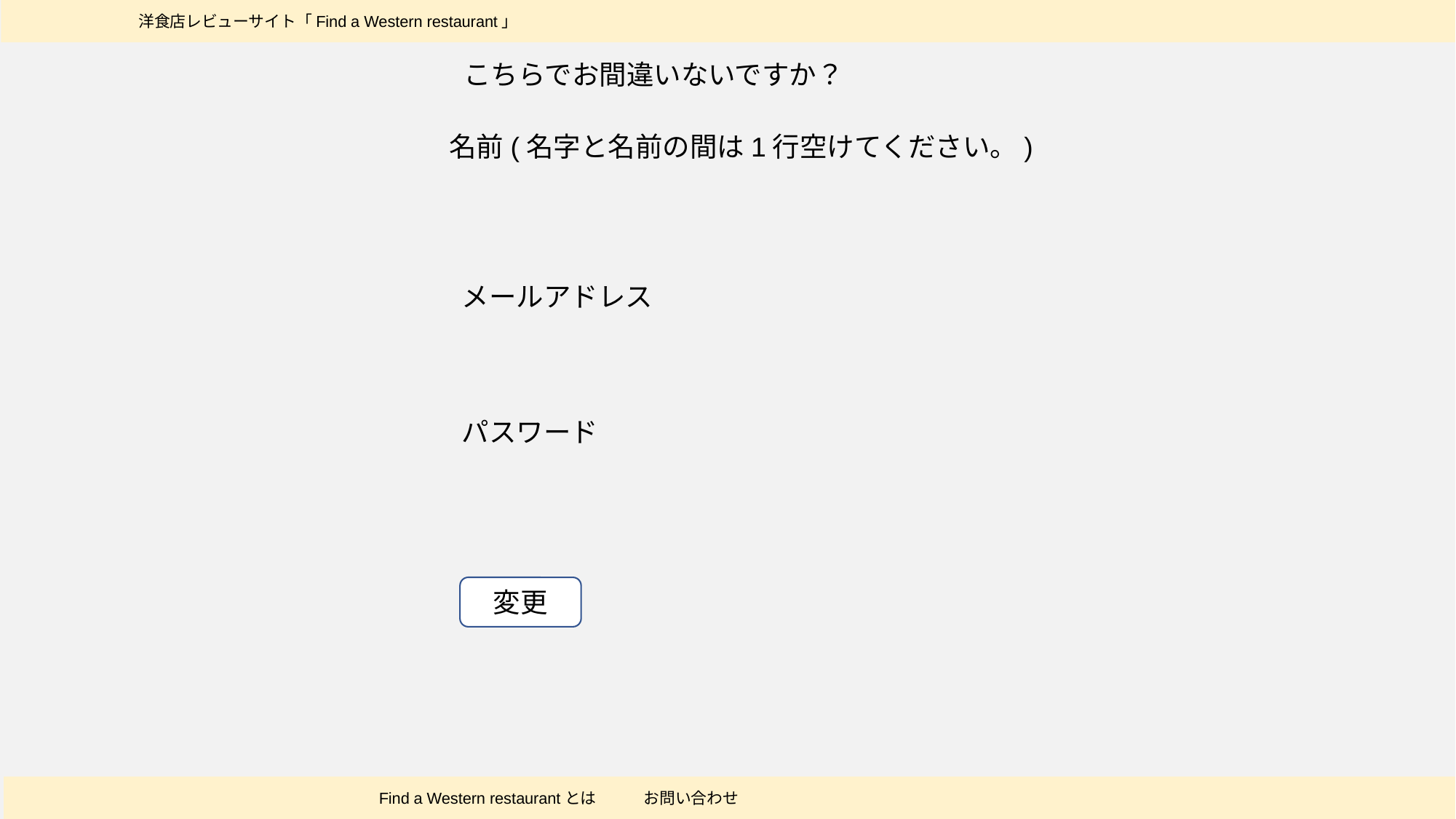

洋食店レビューサイト「Find a Western restaurant」
こちらでお間違いないですか？
名前(名字と名前の間は1行空けてください。)
メールアドレス
パスワード

変更

Find a Western restaurantとは
お問い合わせ